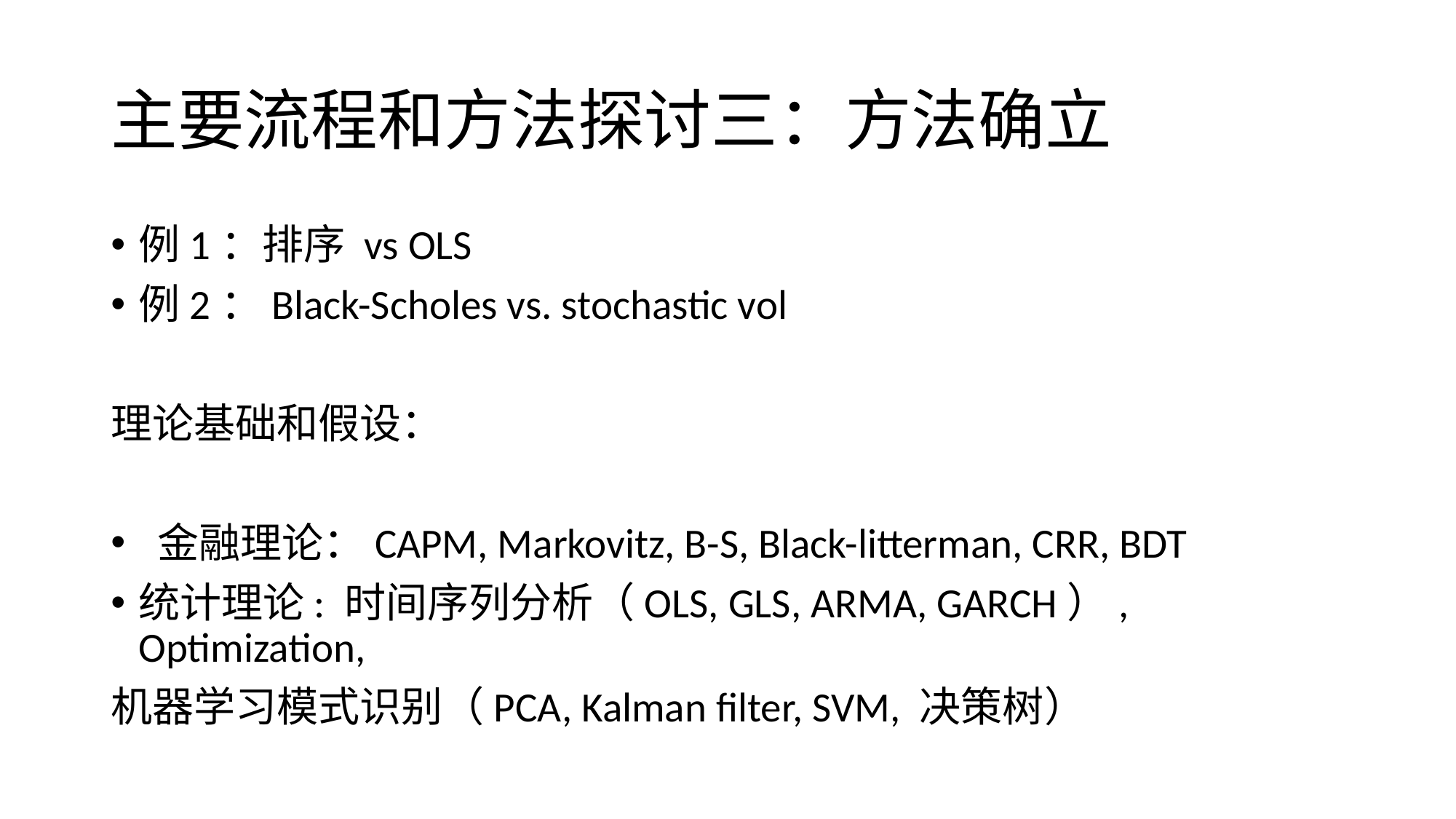

# 主要流程和方法探讨三：方法确立
例1：排序 vs OLS
例2：Black-Scholes vs. stochastic vol

理论基础和假设：

 金融理论：CAPM, Markovitz, B-S, Black-litterman, CRR, BDT
统计理论: 时间序列分析（OLS, GLS, ARMA, GARCH）, Optimization,
机器学习模式识别（PCA, Kalman filter, SVM, 决策树）